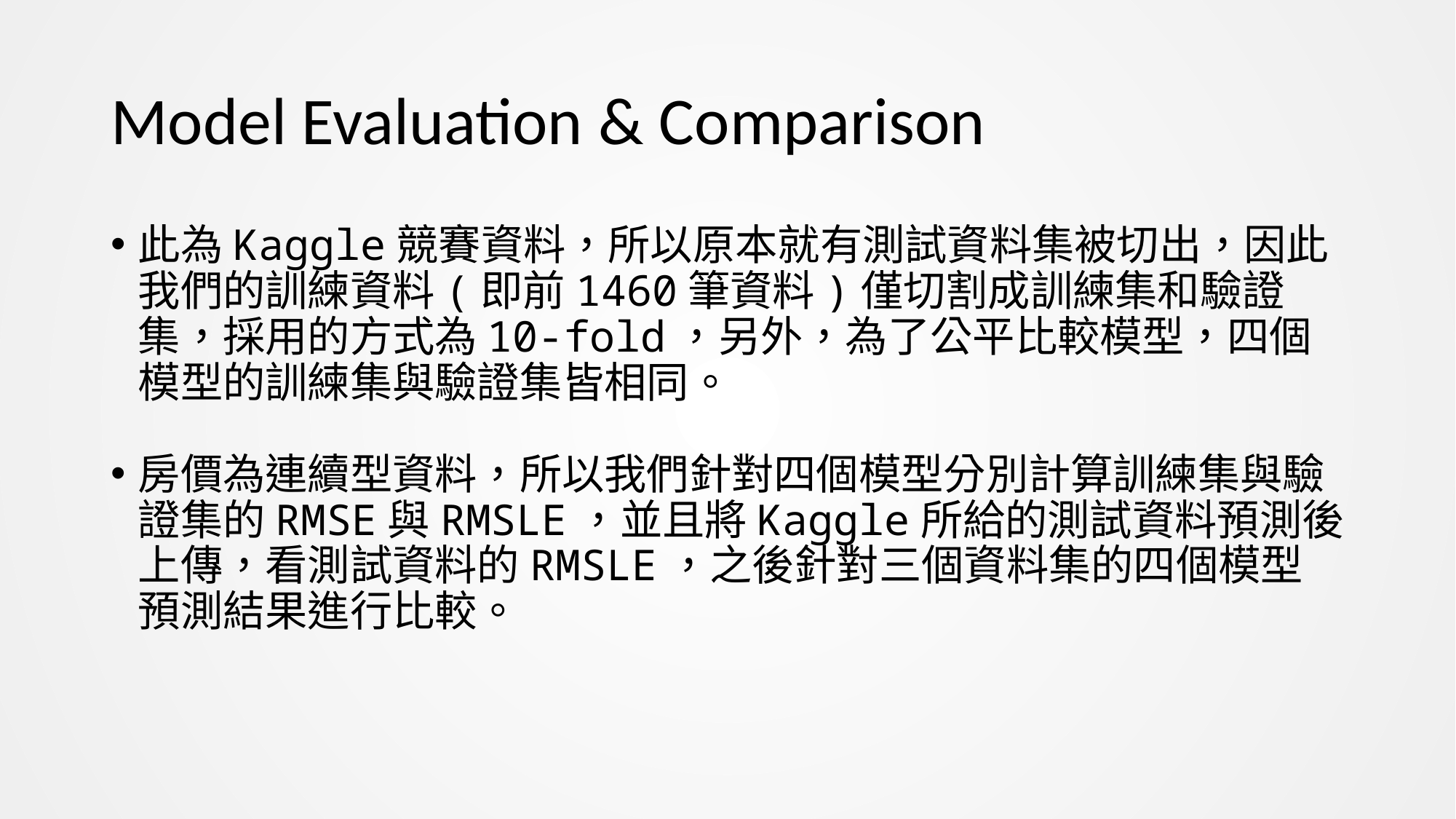

# Model Evaluation & Comparison
此為Kaggle競賽資料，所以原本就有測試資料集被切出，因此我們的訓練資料(即前1460筆資料)僅切割成訓練集和驗證集，採用的方式為10-fold，另外，為了公平比較模型，四個模型的訓練集與驗證集皆相同。

房價為連續型資料，所以我們針對四個模型分別計算訓練集與驗證集的RMSE與RMSLE，並且將Kaggle所給的測試資料預測後上傳，看測試資料的RMSLE，之後針對三個資料集的四個模型預測結果進行比較。